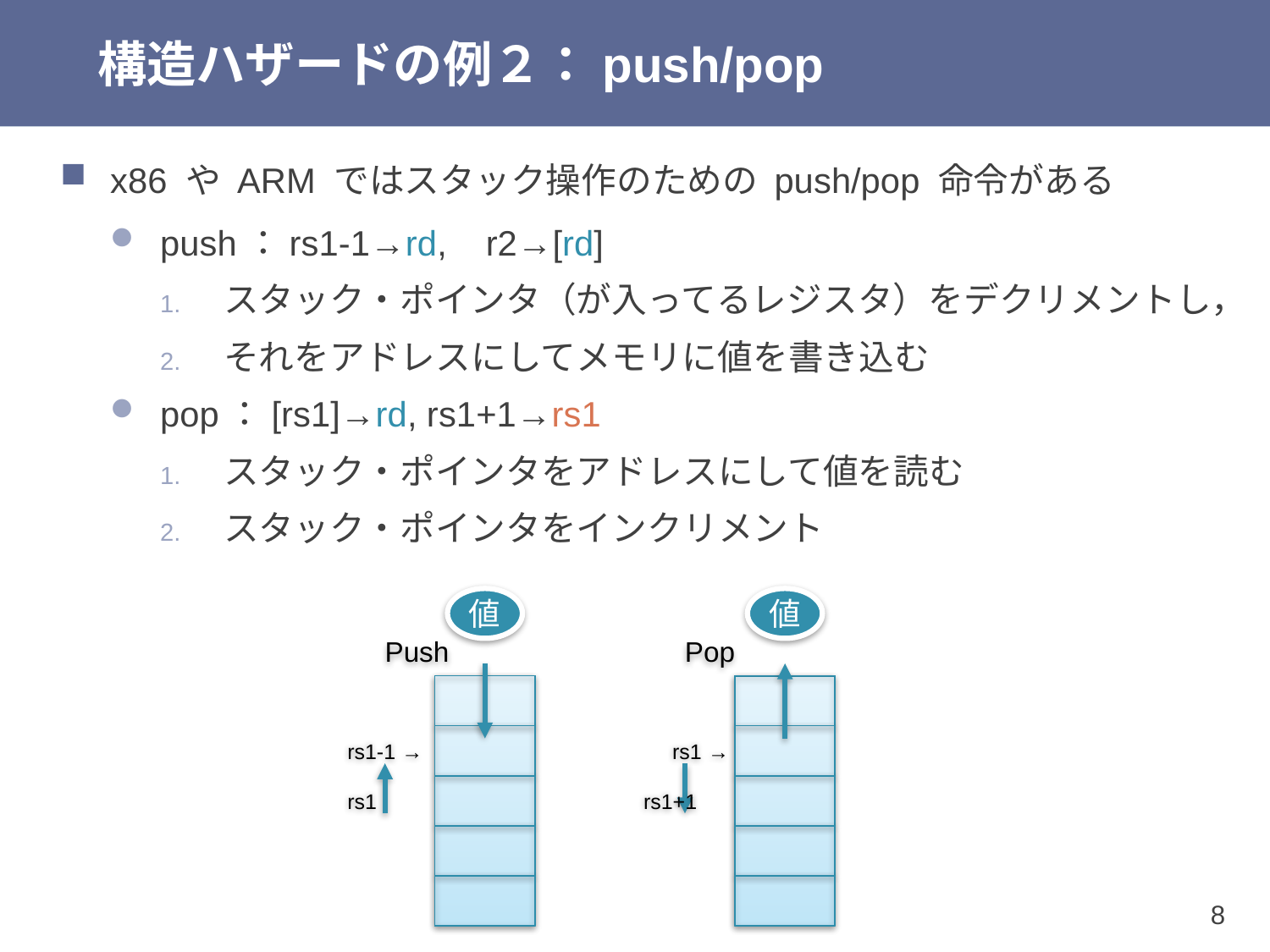

# 構造ハザードの例２：push/pop
x86 や ARM ではスタック操作のための push/pop 命令がある
push：rs1-1→rd,    r2→[rd]
スタック・ポインタ（が入ってるレジスタ）をデクリメントし，
それをアドレスにしてメモリに値を書き込む
pop：[rs1]→rd, rs1+1→rs1
スタック・ポインタをアドレスにして値を読む
スタック・ポインタをインクリメント
値
値
Push
Pop

rs1-1 →
rs1 →

rs1
rs1+1